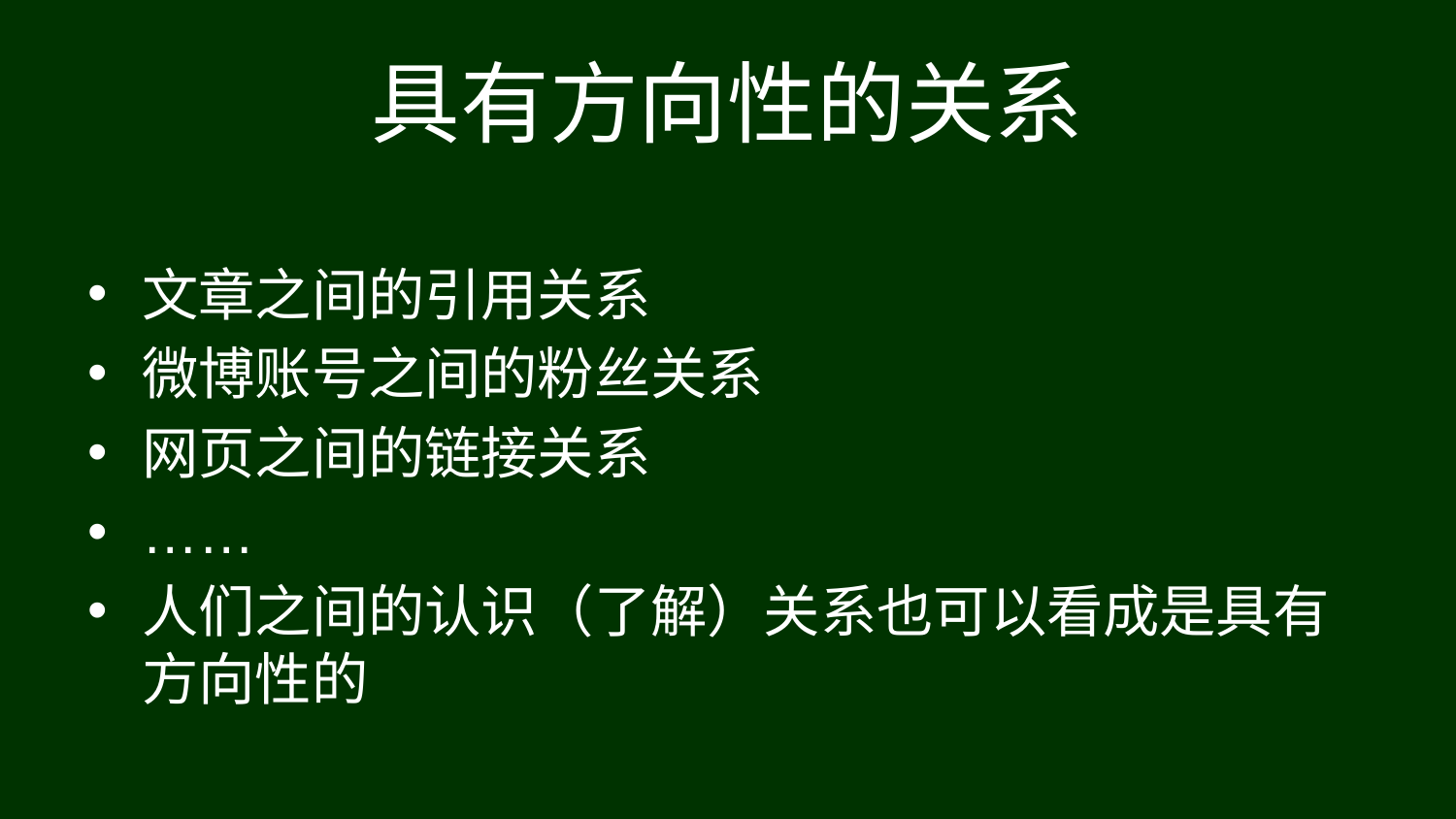

# 具有方向性的关系
文章之间的引用关系
微博账号之间的粉丝关系
网页之间的链接关系
……
人们之间的认识（了解）关系也可以看成是具有方向性的